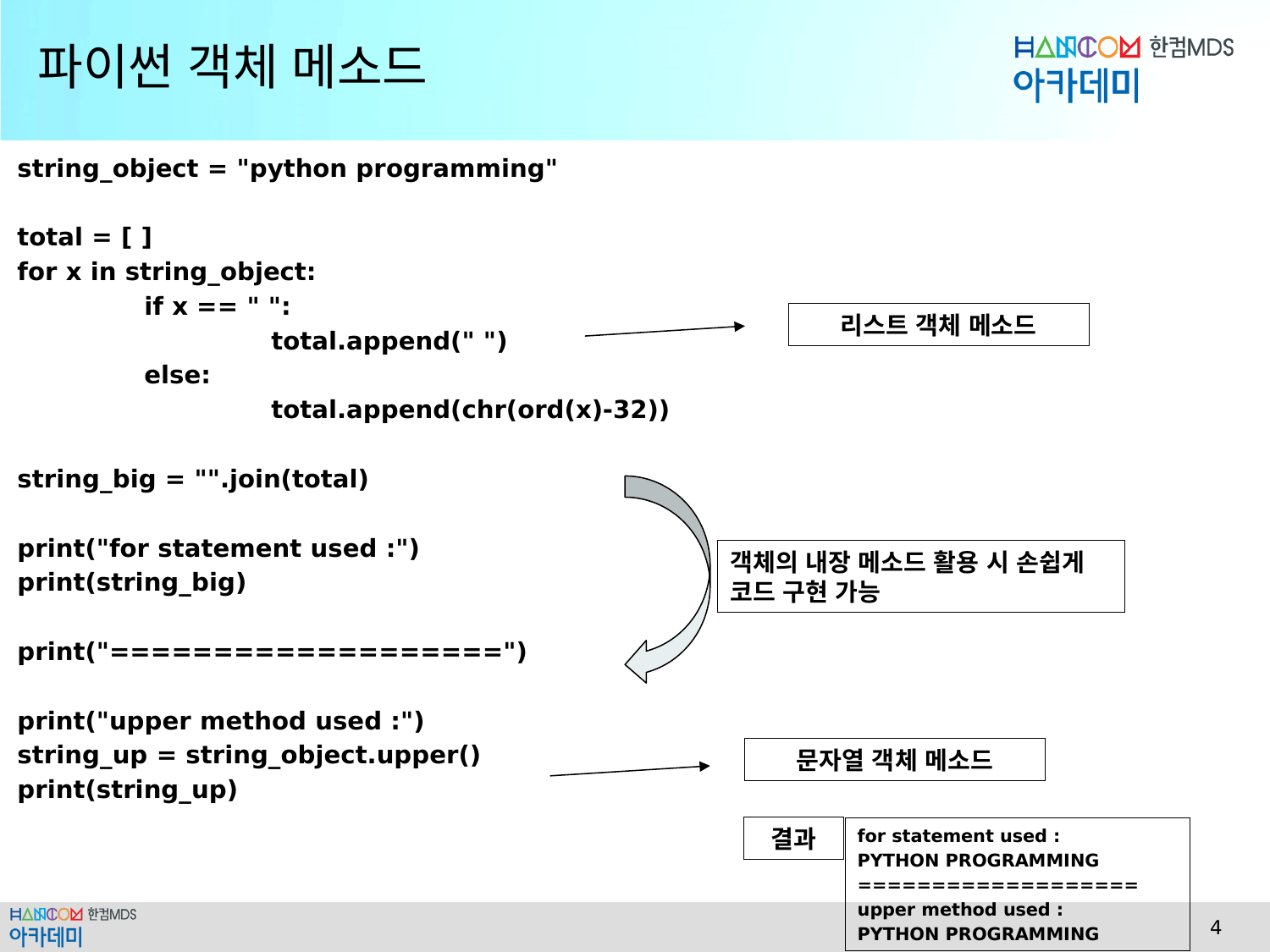

# 파이썬 객체 메소드
string_object = "python programming"

total = [ ]
for x in string_object:
	if x == " ":
		total.append(" ")
	else:
		total.append(chr(ord(x)-32))

string_big = "".join(total)

print("for statement used :")
print(string_big)

print("===================")

print("upper method used :")
string_up = string_object.upper()
print(string_up)

리스트 객체 메소드

객체의 내장 메소드 활용 시 손쉽게 코드 구현 가능
문자열 객체 메소드
결과
for statement used :
PYTHON PROGRAMMING
===================
upper method used :
PYTHON PROGRAMMING
                               4